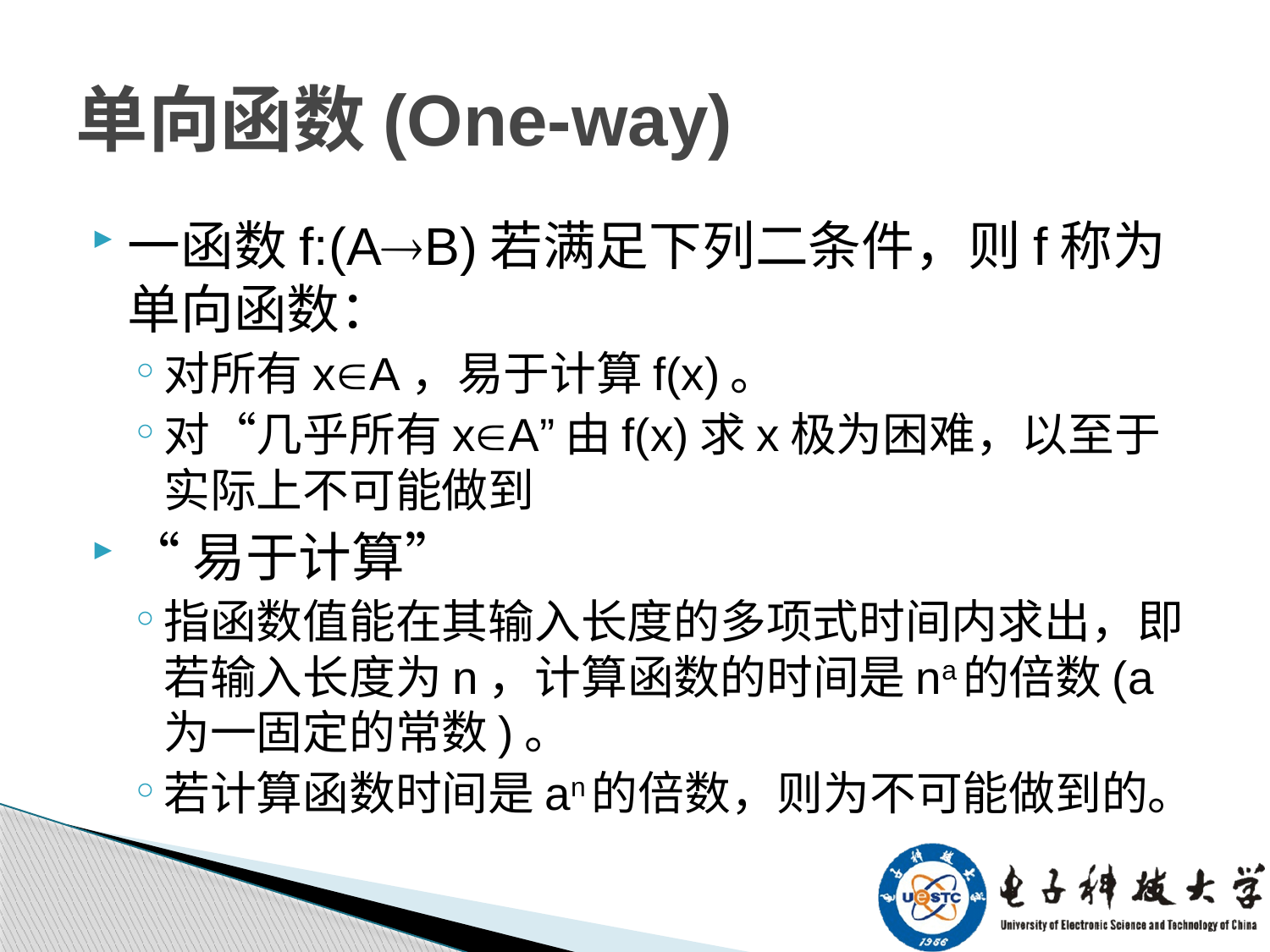

# 单向函数(One-way)
一函数f:(A→B)若满足下列二条件，则f称为单向函数：
对所有x∈A，易于计算f(x)。
对“几乎所有x∈A”由f(x)求x极为困难，以至于实际上不可能做到
“易于计算”
指函数值能在其输入长度的多项式时间内求出，即若输入长度为n，计算函数的时间是na的倍数(a为一固定的常数)。
若计算函数时间是an的倍数，则为不可能做到的。
159